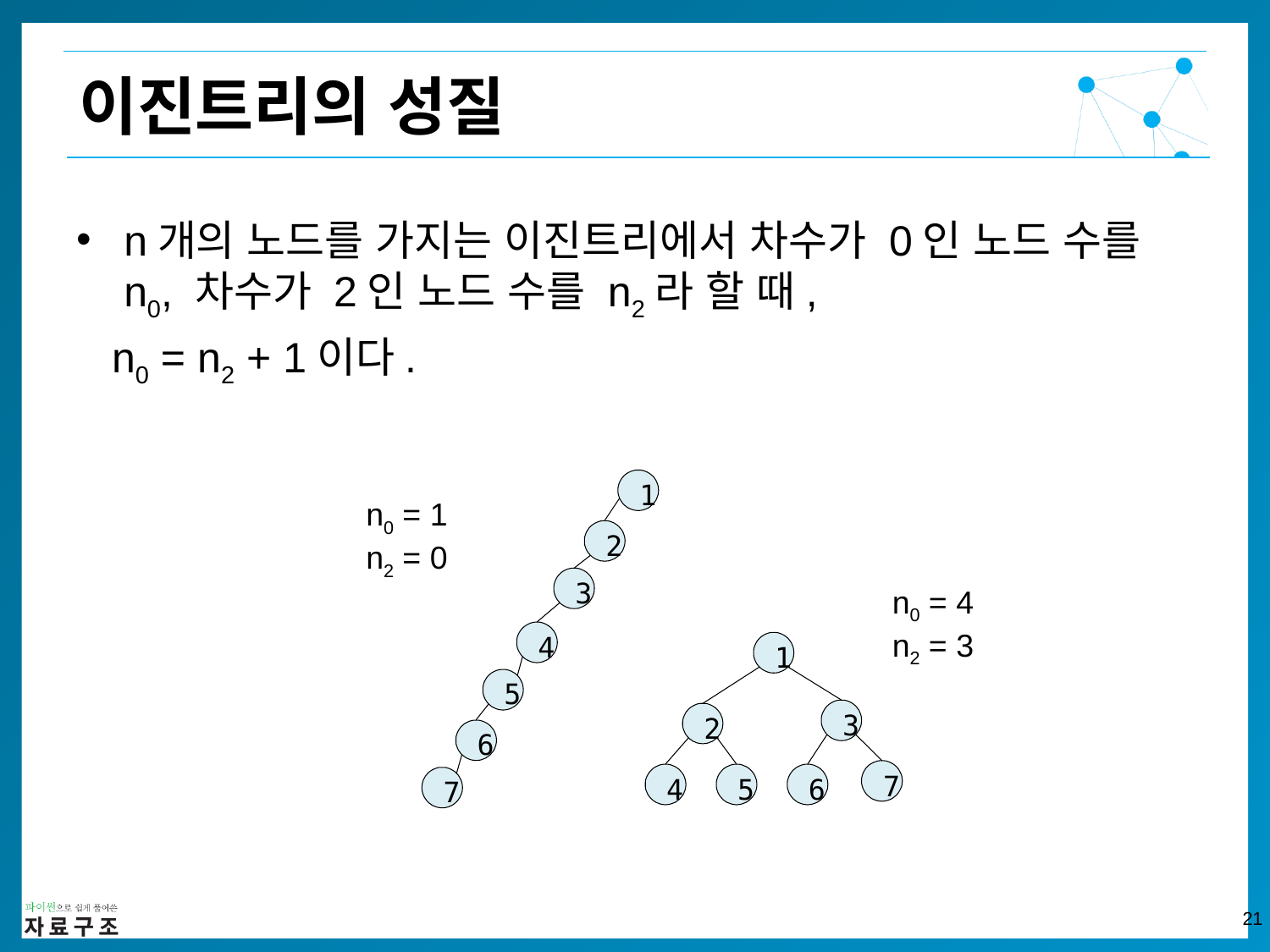

이진트리의 성질
n개의 노드를 가지는 이진트리에서 차수가 0인 노드 수를 n0, 차수가 2인 노드 수를 n2라 할 때,
   n0 = n2 + 1이다.

1

2

3

4

1

5

3
2

6

7
4
5
6
7
n0 = 1
n2 = 0
n0 = 4
n2 = 3